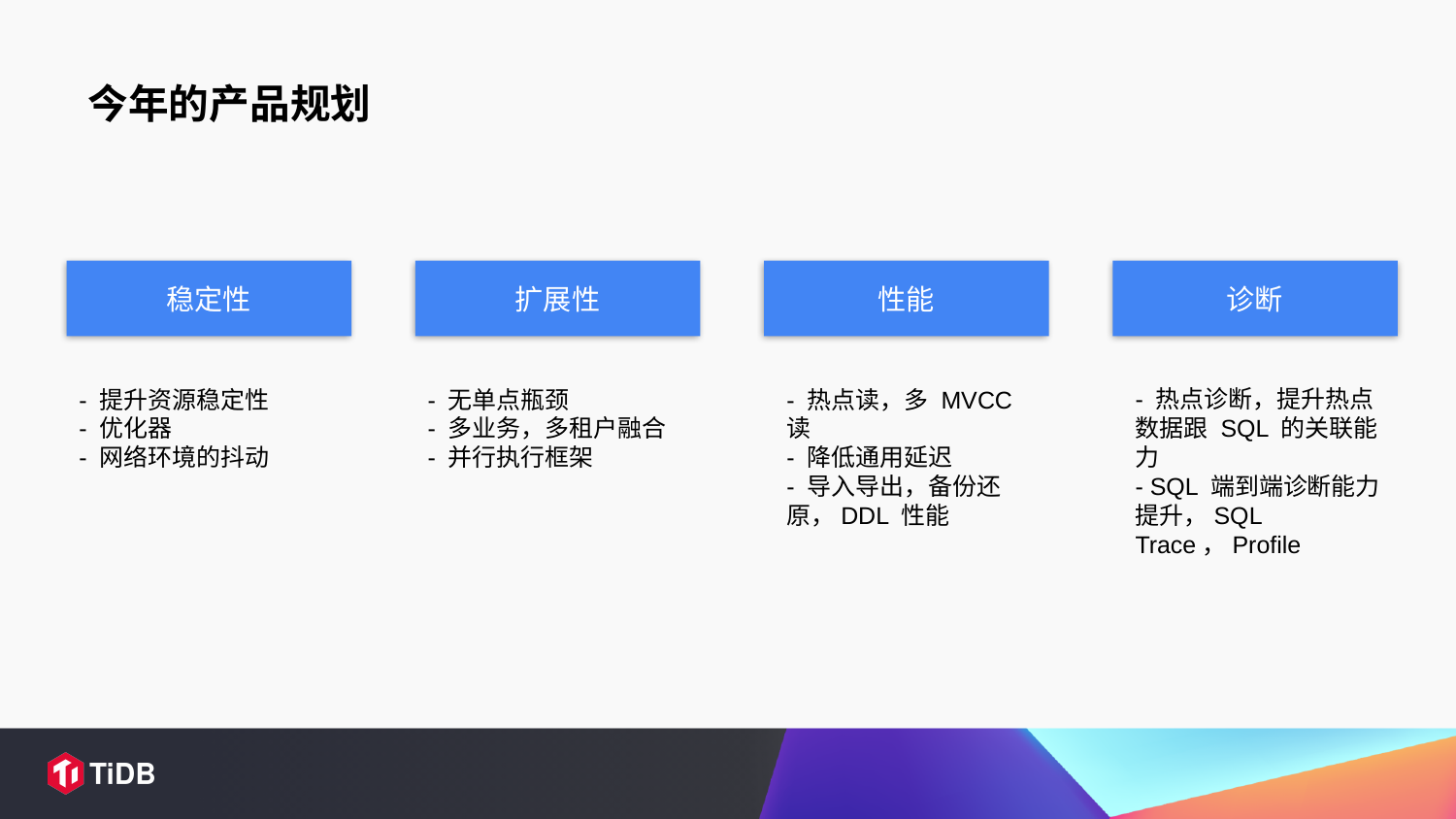

今年的产品规划

稳定性

扩展性

性能

诊断
- 提升资源稳定性
- 优化器
- 网络环境的抖动
- 无单点瓶颈
- 多业务，多租户融合
- 并行执行框架
- 热点读，多 MVCC 读
- 降低通用延迟
- 导入导出，备份还原，DDL 性能
- 热点诊断，提升热点数据跟 SQL 的关联能力
- SQL 端到端诊断能力提升，SQL Trace，Profile